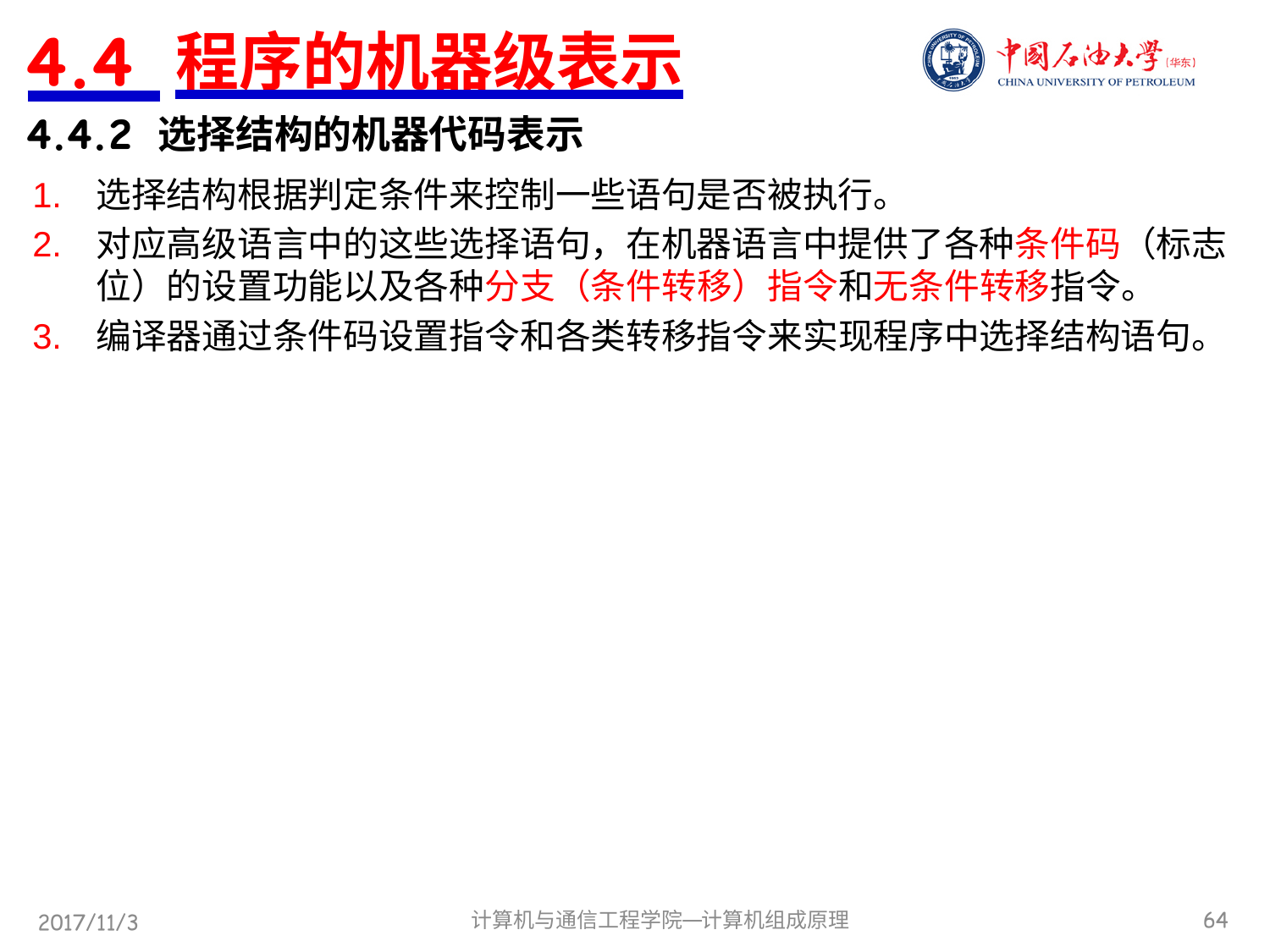

# 4.4 程序的机器级表示
4.4.2 选择结构的机器代码表示

选择结构根据判定条件来控制一些语句是否被执行。
对应高级语言中的这些选择语句，在机器语言中提供了各种条件码（标志位）的设置功能以及各种分支（条件转移）指令和无条件转移指令。
编译器通过条件码设置指令和各类转移指令来实现程序中选择结构语句。

计算机与通信工程学院—计算机组成原理
64
2017/11/3